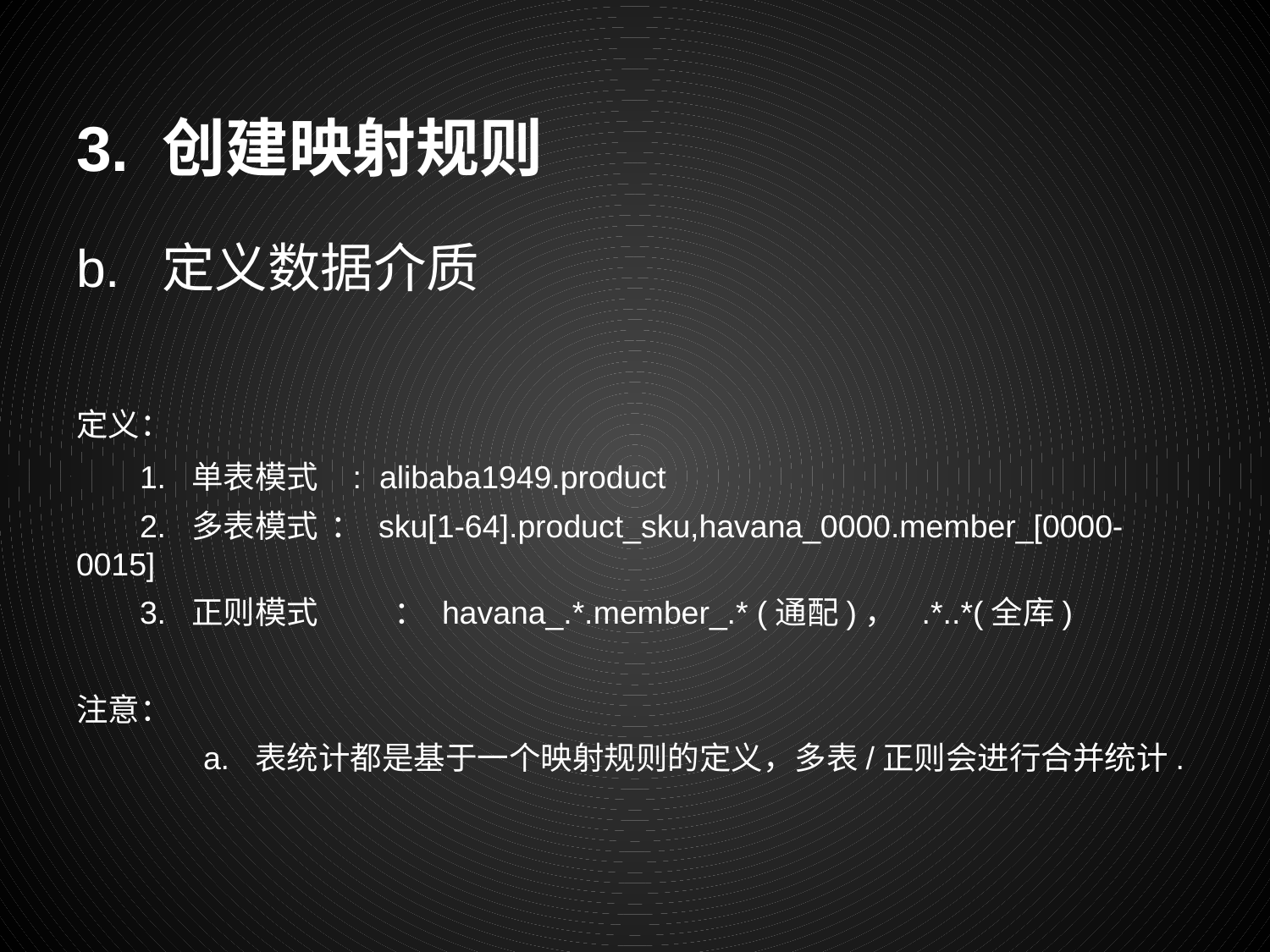

# 3. 创建映射规则
b.  定义数据介质

定义：
1.  单表模式   :  alibaba1949.product
2.  多表模式	： sku[1-64].product_sku,havana_0000.member_[0000-0015]
3.  正则模式	： havana_.*.member_.* (通配)，  .*..*(全库)

注意：
	a.  表统计都是基于一个映射规则的定义，多表/正则会进行合并统计.